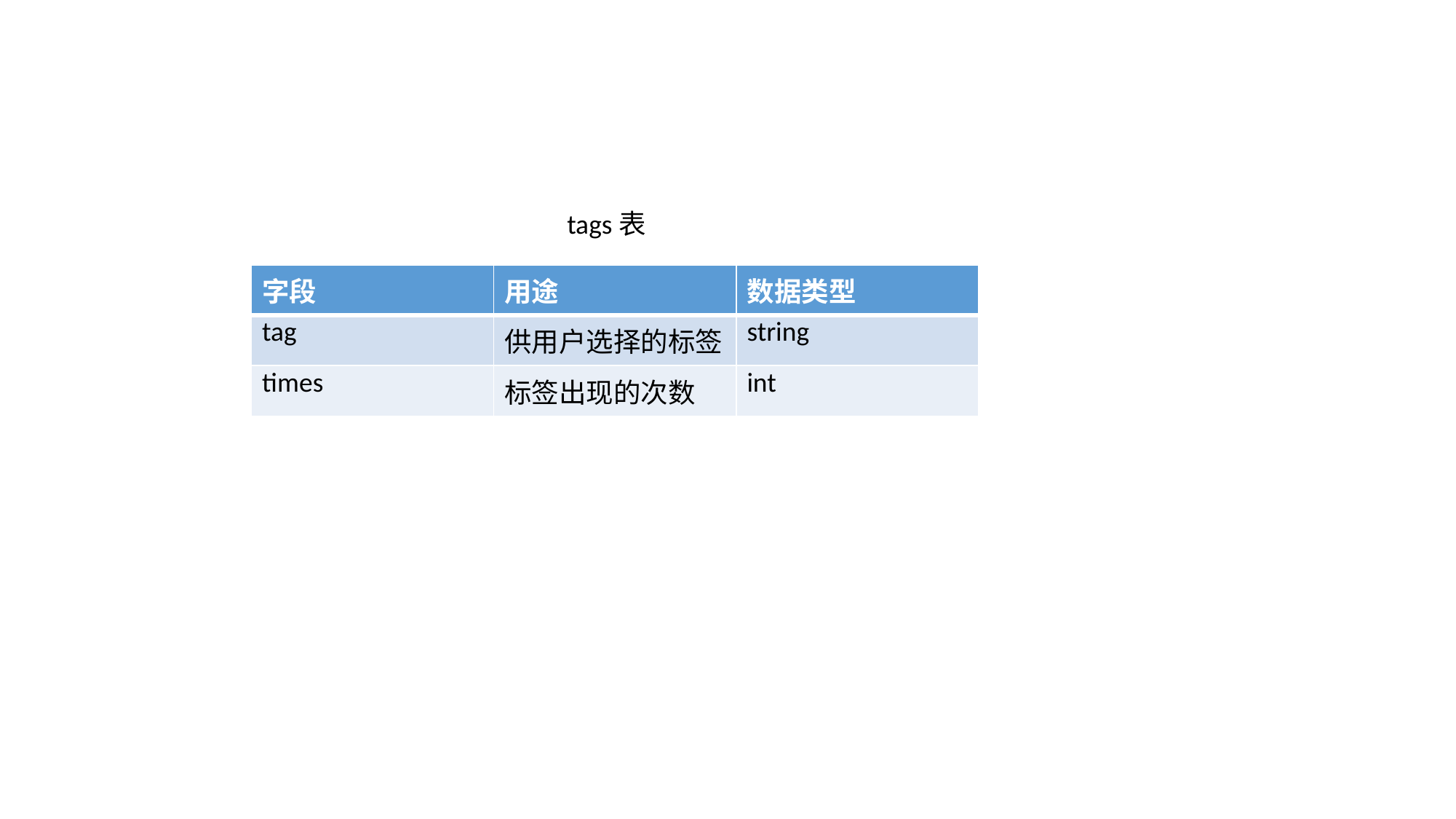

tags表
| 字段 | 用途 | 数据类型 |
| --- | --- | --- |
| tag | 供用户选择的标签 | string |
| times | 标签出现的次数 | int |